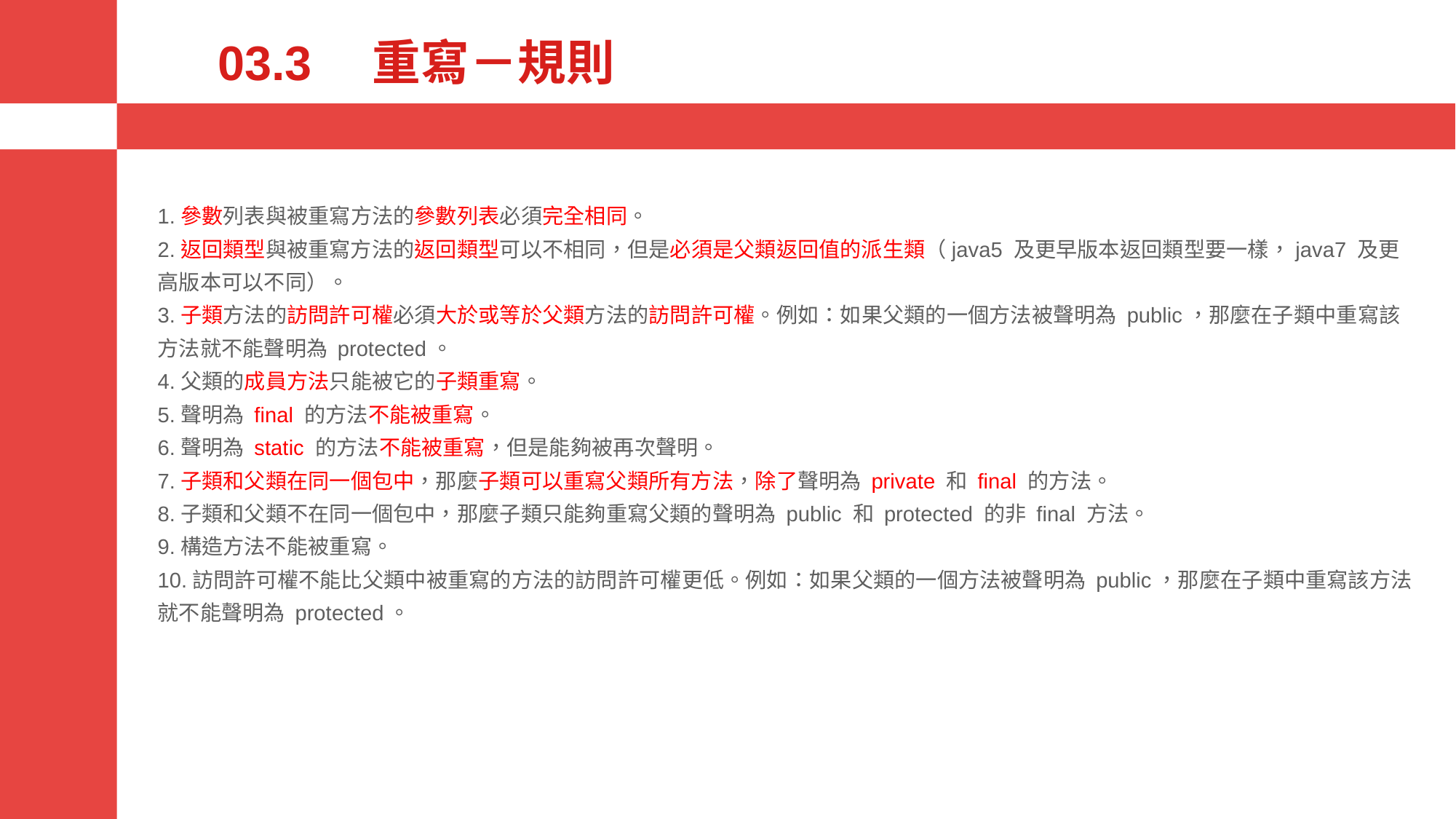

# 03.3　重寫－規則
1.參數列表與被重寫方法的參數列表必須完全相同。
2.返回類型與被重寫方法的返回類型可以不相同，但是必須是父類返回值的派生類（java5 及更早版本返回類型要一樣，java7 及更高版本可以不同）。
3.子類方法的訪問許可權必須大於或等於父類方法的訪問許可權。例如：如果父類的一個方法被聲明為 public，那麼在子類中重寫該方法就不能聲明為 protected。
4.父類的成員方法只能被它的子類重寫。
5.聲明為 final 的方法不能被重寫。
6.聲明為 static 的方法不能被重寫，但是能夠被再次聲明。
7.子類和父類在同一個包中，那麼子類可以重寫父類所有方法，除了聲明為 private 和 final 的方法。
8.子類和父類不在同一個包中，那麼子類只能夠重寫父類的聲明為 public 和 protected 的非 final 方法。
9.構造方法不能被重寫。
10.訪問許可權不能比父類中被重寫的方法的訪問許可權更低。例如：如果父類的一個方法被聲明為 public，那麼在子類中重寫該方法就不能聲明為 protected。